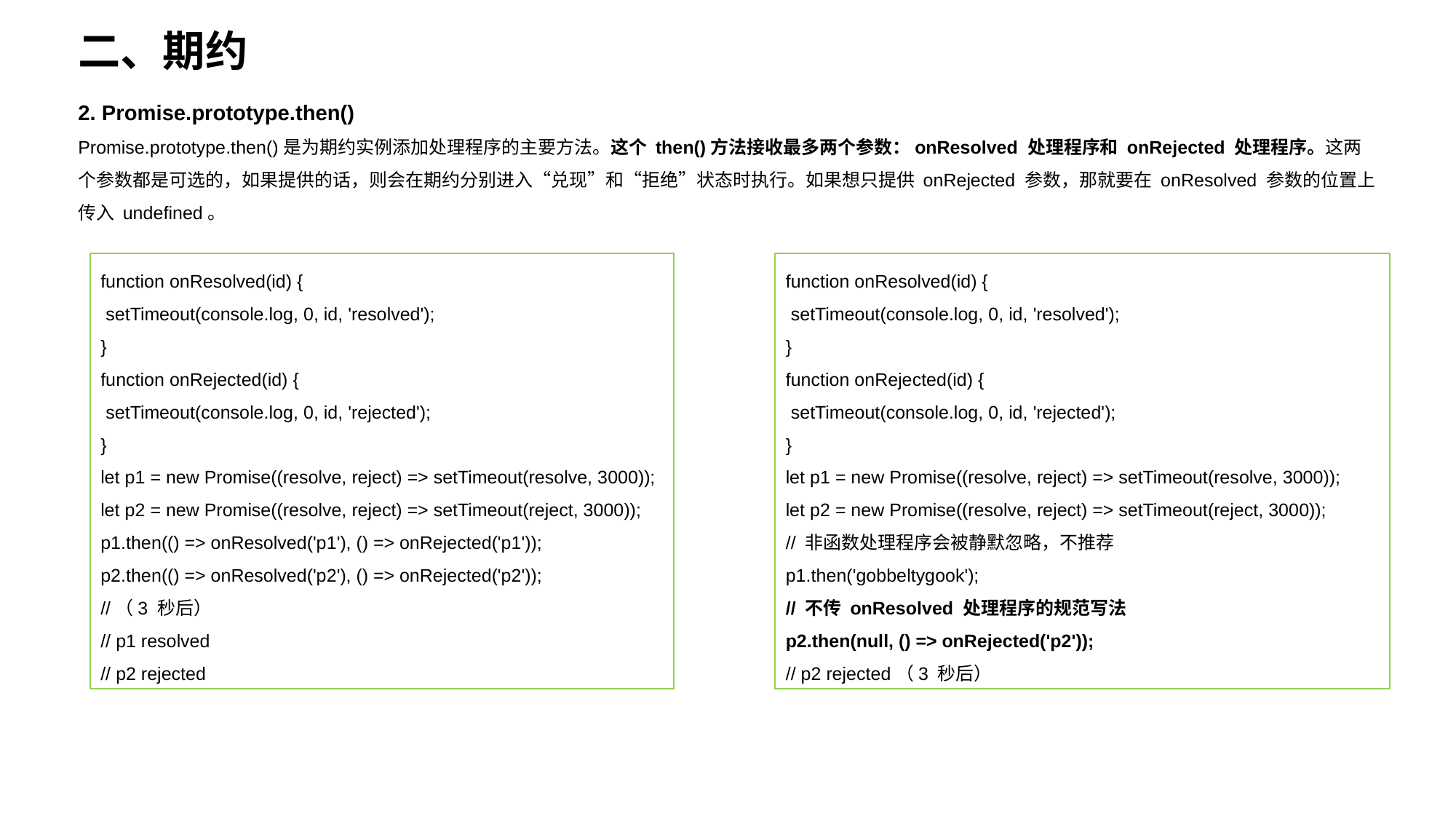

二、期约
2. Promise.prototype.then()
Promise.prototype.then()是为期约实例添加处理程序的主要方法。这个 then()方法接收最多两个参数：onResolved 处理程序和 onRejected 处理程序。这两个参数都是可选的，如果提供的话，则会在期约分别进入“兑现”和“拒绝”状态时执行。如果想只提供 onRejected 参数，那就要在 onResolved 参数的位置上传入 undefined。
function onResolved(id) {
 setTimeout(console.log, 0, id, 'resolved');
}
function onRejected(id) {
 setTimeout(console.log, 0, id, 'rejected');
}
let p1 = new Promise((resolve, reject) => setTimeout(resolve, 3000));
let p2 = new Promise((resolve, reject) => setTimeout(reject, 3000));
p1.then(() => onResolved('p1'), () => onRejected('p1'));
p2.then(() => onResolved('p2'), () => onRejected('p2'));
//（3 秒后）
// p1 resolved
// p2 rejected
function onResolved(id) {
 setTimeout(console.log, 0, id, 'resolved');
}
function onRejected(id) {
 setTimeout(console.log, 0, id, 'rejected');
}
let p1 = new Promise((resolve, reject) => setTimeout(resolve, 3000));
let p2 = new Promise((resolve, reject) => setTimeout(reject, 3000));
// 非函数处理程序会被静默忽略，不推荐
p1.then('gobbeltygook');
// 不传 onResolved 处理程序的规范写法
p2.then(null, () => onRejected('p2'));
// p2 rejected（3 秒后）